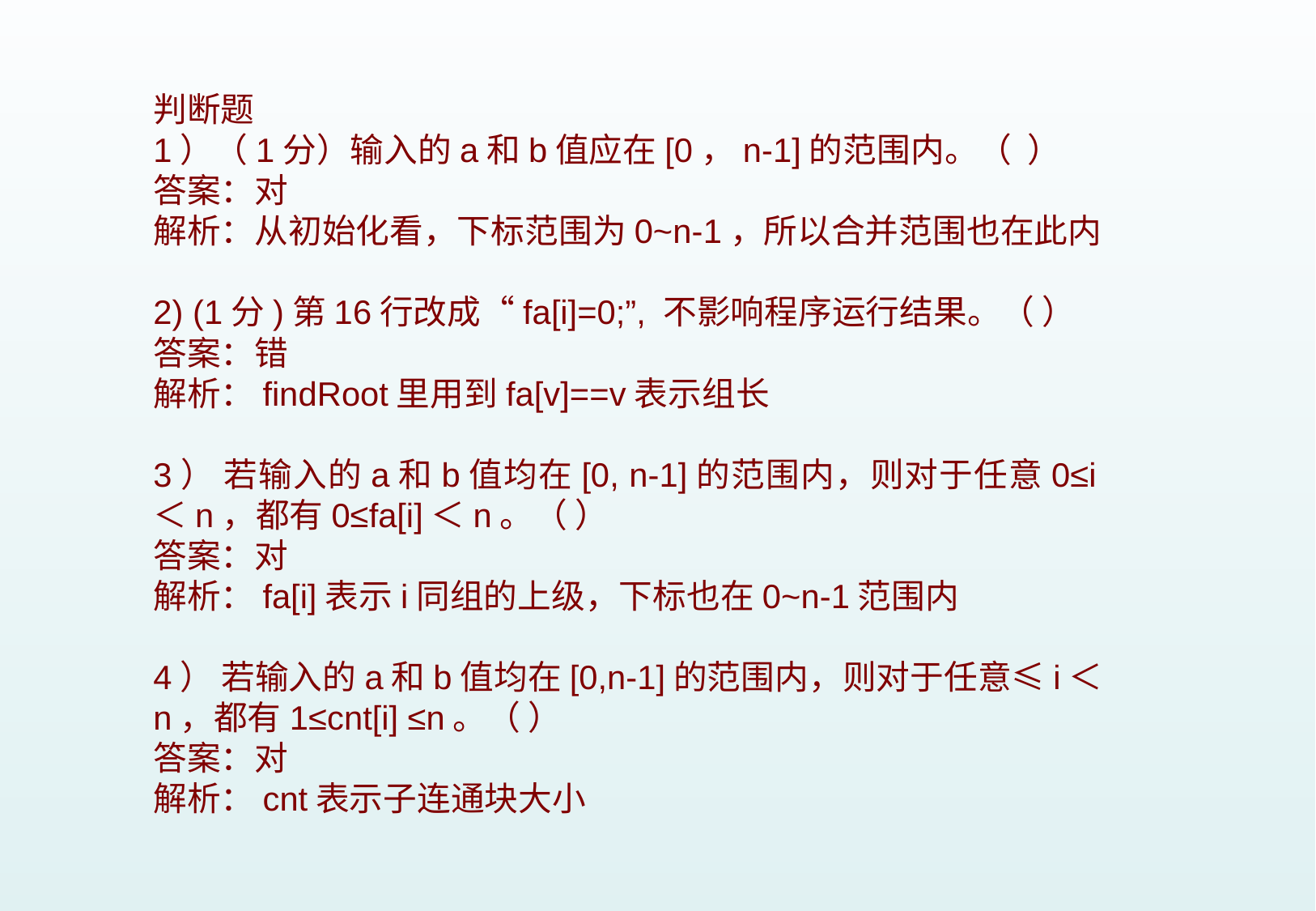

判断题
1）（1分）输入的a和b值应在[0，n-1]的范围内。（  ）
答案：对
解析：从初始化看，下标范围为0~n-1，所以合并范围也在此内

2) (1分)第16行改成“fa[i]=0;”, 不影响程序运行结果。（ ）
答案：错
解析：findRoot里用到fa[v]==v表示组长

3） 若输入的a和b值均在[0, n-1]的范围内，则对于任意0≤i＜n，都有0≤fa[i]＜n。（ ）
答案：对
解析：fa[i]表示i同组的上级，下标也在0~n-1范围内

4） 若输入的a和b值均在[0,n-1]的范围内，则对于任意≤i＜n，都有1≤cnt[i] ≤n。（ ）
答案：对
解析：cnt表示子连通块大小